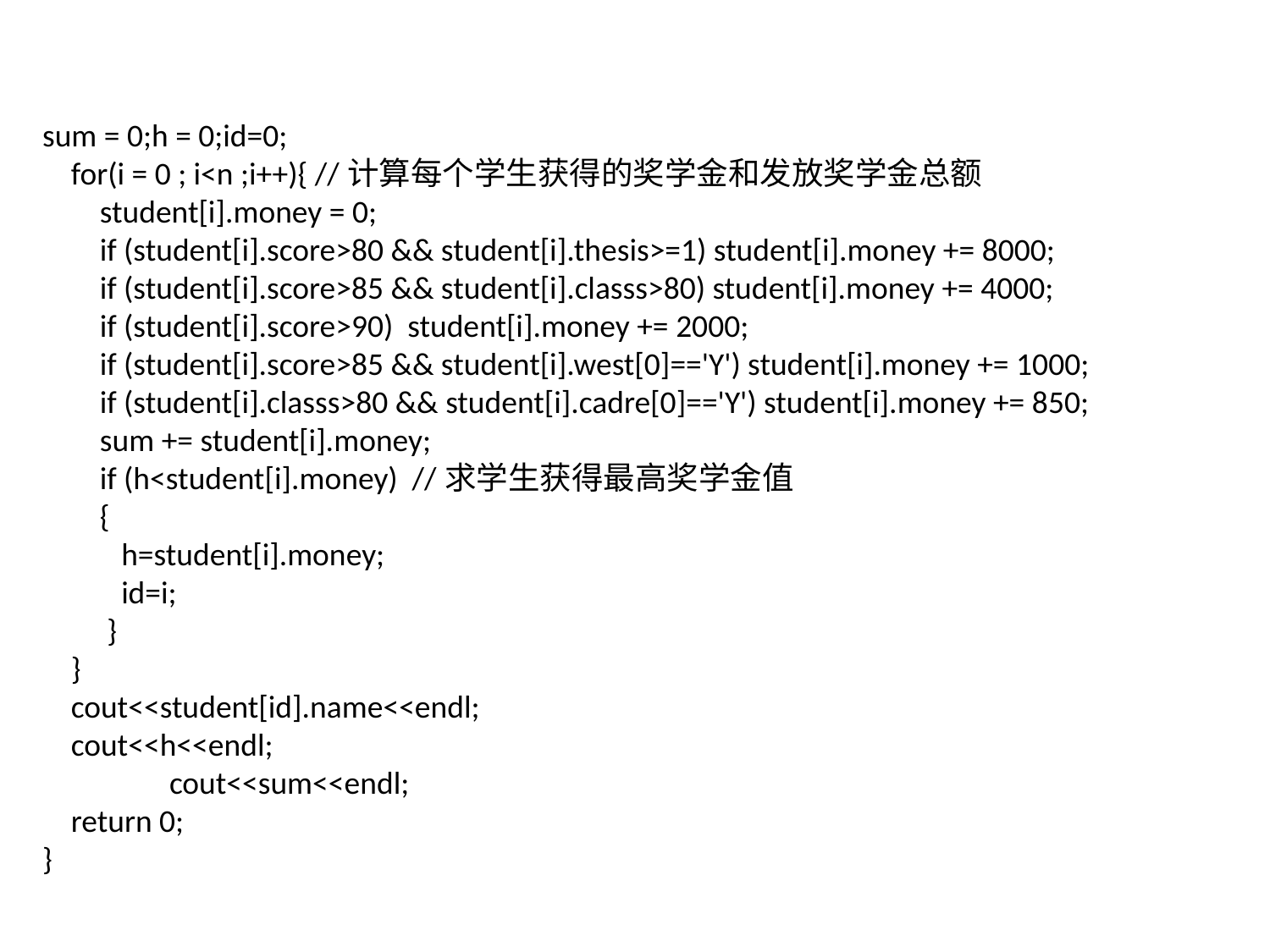

sum = 0;h = 0;id=0;
    for(i = 0 ; i<n ;i++){ //计算每个学生获得的奖学金和发放奖学金总额
        student[i].money = 0;
        if (student[i].score>80 && student[i].thesis>=1) student[i].money += 8000;
        if (student[i].score>85 && student[i].classs>80) student[i].money += 4000;
        if (student[i].score>90)  student[i].money += 2000;
        if (student[i].score>85 && student[i].west[0]=='Y') student[i].money += 1000;
        if (student[i].classs>80 && student[i].cadre[0]=='Y') student[i].money += 850;
        sum += student[i].money;
        if (h<student[i].money)  //求学生获得最高奖学金值
        {
           h=student[i].money;
           id=i;
         }
    }
    cout<<student[id].name<<endl;
    cout<<h<<endl;
	cout<<sum<<endl;
    return 0;
}